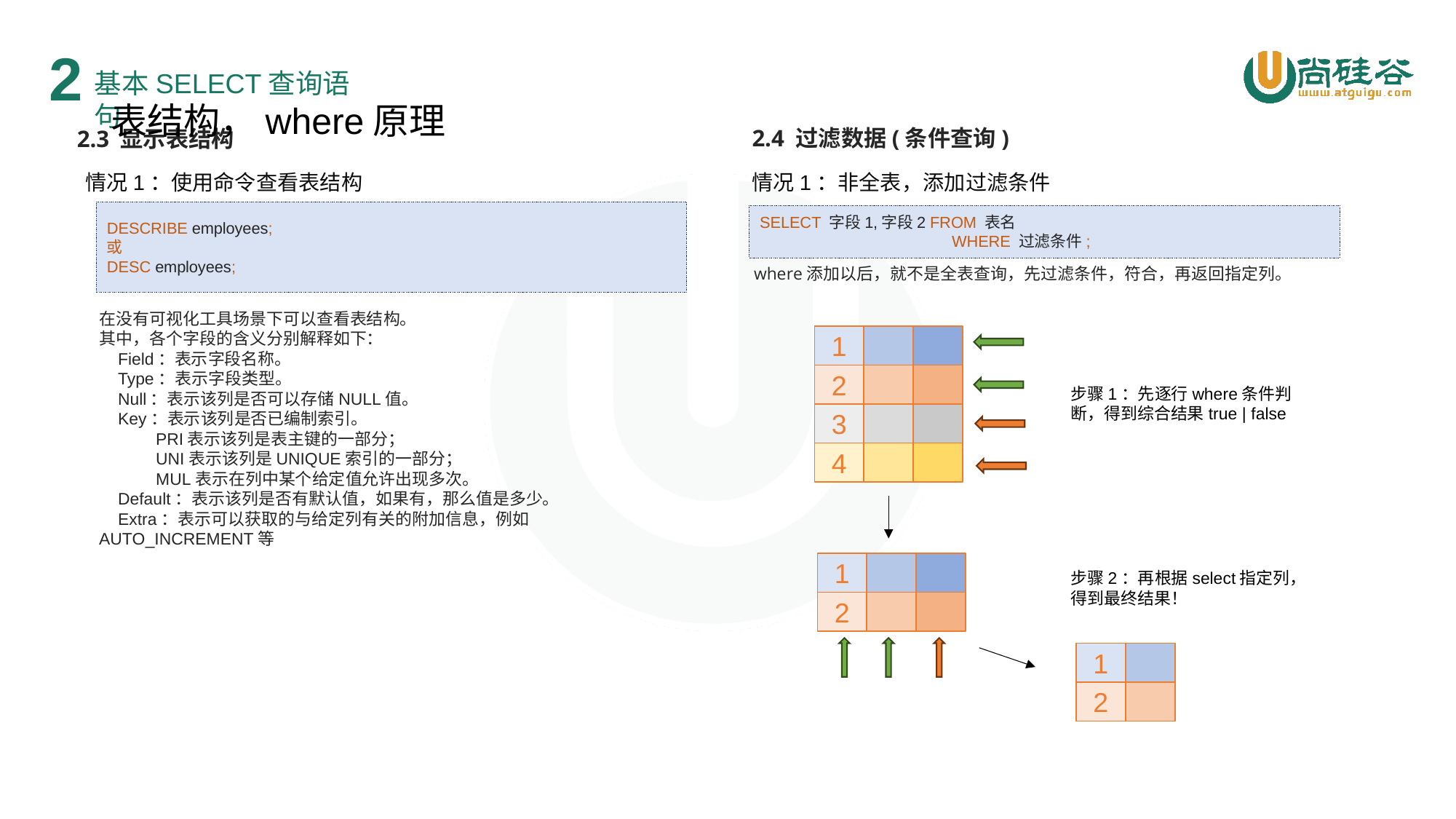

2
# 表结构，where原理
基本SELECT查询语句
2.4 过滤数据(条件查询)
2.3 显示表结构
情况1：使用命令查看表结构
情况1：非全表，添加过滤条件
DESCRIBE employees;
或
DESC employees;
SELECT 字段1,字段2 FROM 表名
                                            WHERE 过滤条件;
where添加以后，就不是全表查询，先过滤条件，符合，再返回指定列。
在没有可视化工具场景下可以查看表结构。
其中，各个字段的含义分别解释如下：
    Field：表示字段名称。
    Type：表示字段类型。
    Null：表示该列是否可以存储NULL值。
    Key：表示该列是否已编制索引。
            PRI表示该列是表主键的一部分；
            UNI表示该列是UNIQUE索引的一部分；
            MUL表示在列中某个给定值允许出现多次。
    Default：表示该列是否有默认值，如果有，那么值是多少。
    Extra：表示可以获取的与给定列有关的附加信息，例如AUTO_INCREMENT等
1

2

步骤1：先逐行where条件判断，得到综合结果true | false
3

4

1

步骤2：再根据select指定列，得到最终结果！
2

1

2